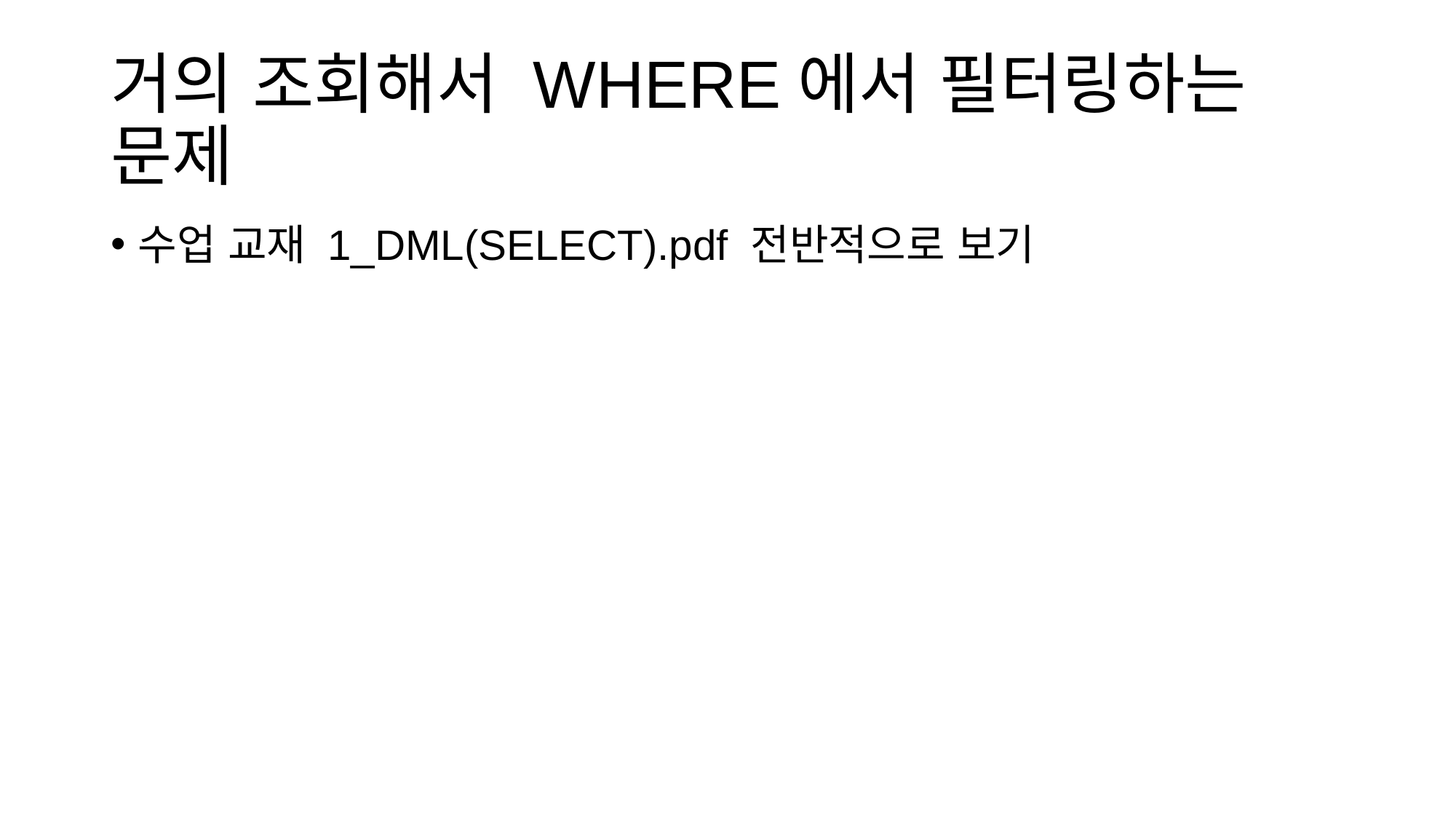

# 거의 조회해서 WHERE에서 필터링하는 문제
수업 교재 1_DML(SELECT).pdf 전반적으로 보기